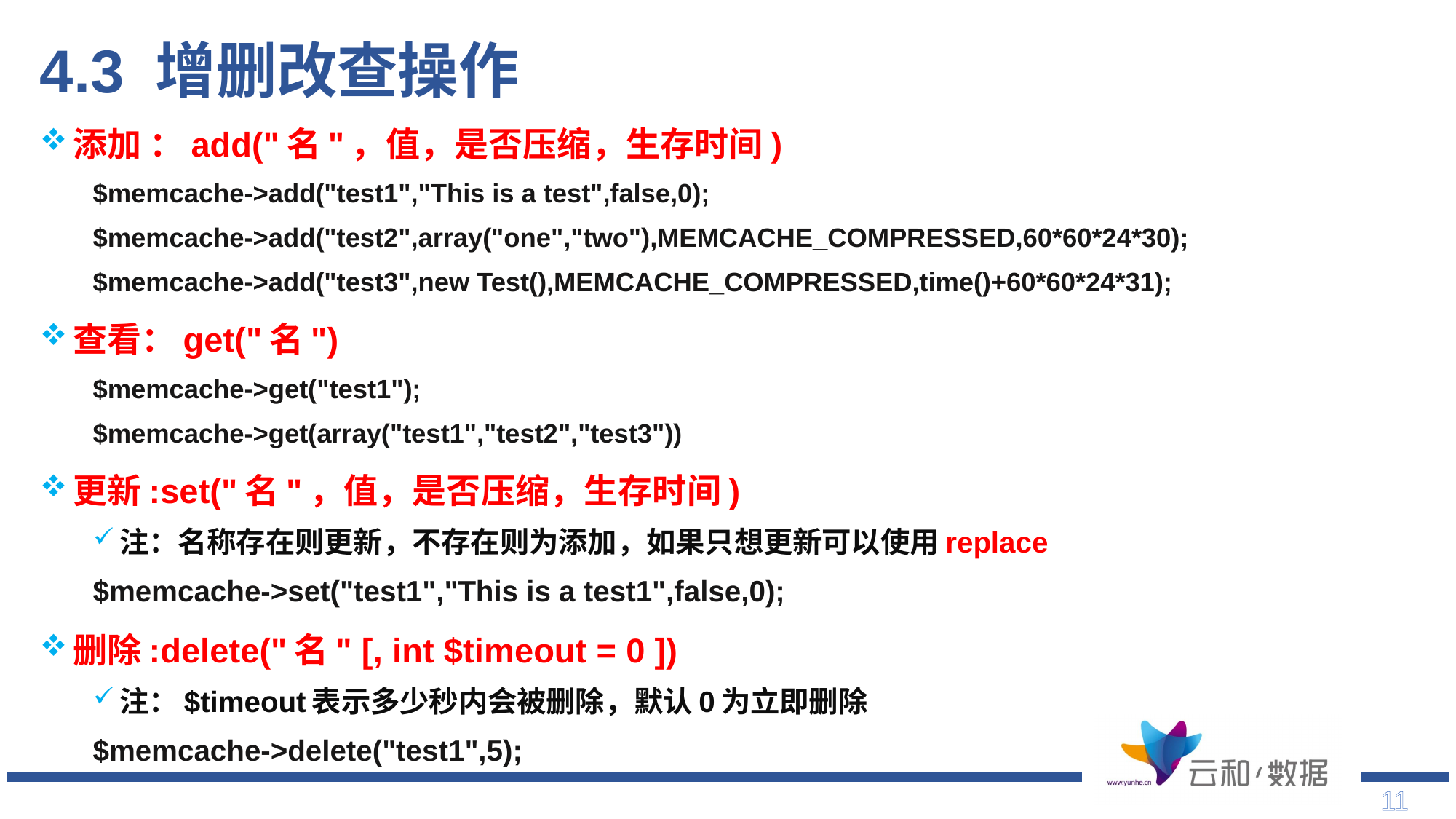

# 4.3 增删改查操作
添加 ：add("名"，值，是否压缩，生存时间)
$memcache->add("test1","This is a test",false,0);
$memcache->add("test2",array("one","two"),MEMCACHE_COMPRESSED,60*60*24*30);
$memcache->add("test3",new Test(),MEMCACHE_COMPRESSED,time()+60*60*24*31);
查看：get("名")
$memcache->get("test1");
$memcache->get(array("test1","test2","test3"))
更新:set("名"，值，是否压缩，生存时间)
注：名称存在则更新，不存在则为添加，如果只想更新可以使用replace
$memcache->set("test1","This is a test1",false,0);
删除:delete("名" [, int $timeout = 0 ])
注：$timeout表示多少秒内会被删除，默认0为立即删除
$memcache->delete("test1",5);